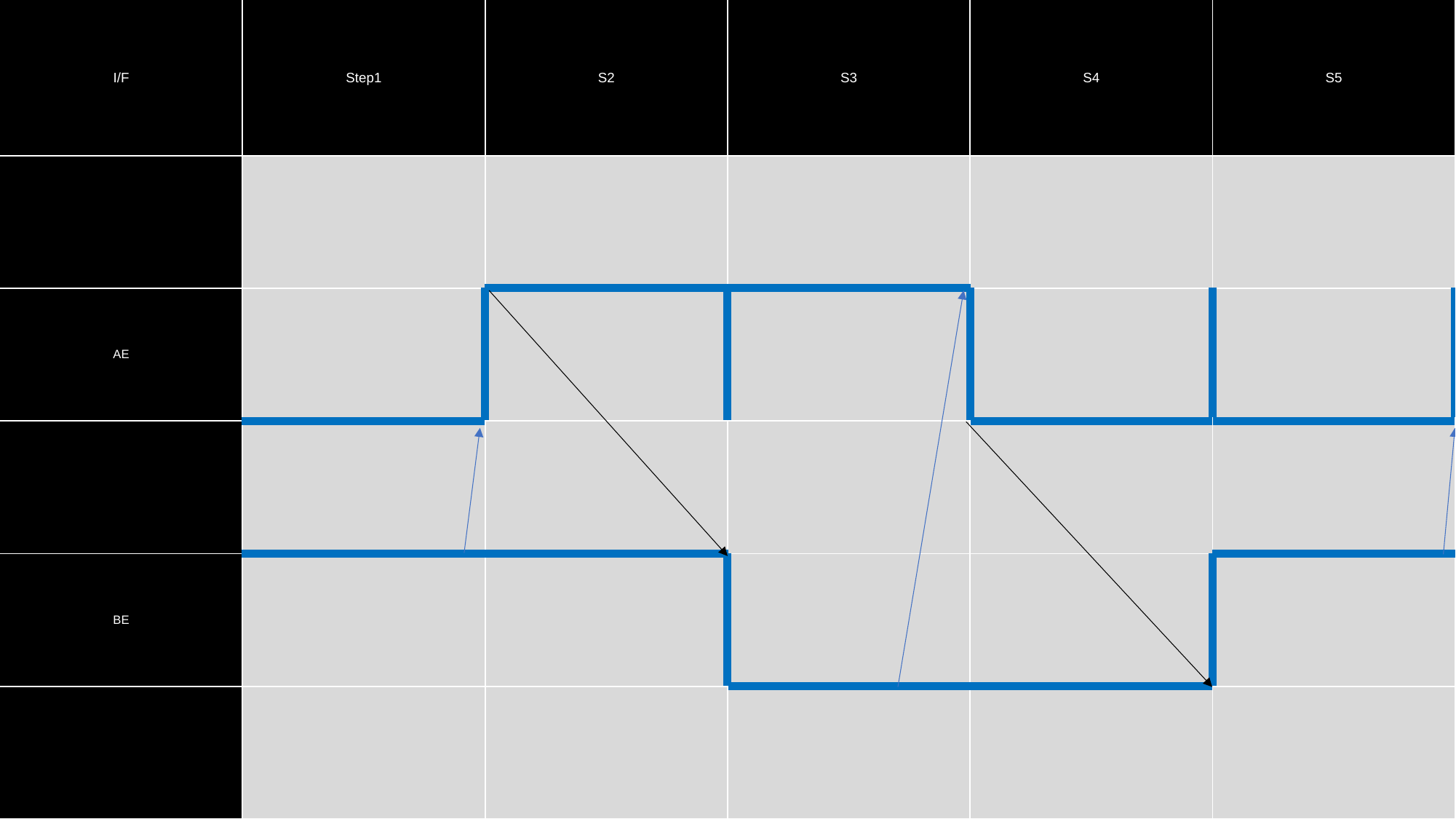

| I/F | Step1 | S2 | S3 | S4 | S5 |
| --- | --- | --- | --- | --- | --- |
|  |  |  |  |  |  |
| AE |  |  |  |  |  |
|  |  |  |  |  |  |
| BE |  |  |  |  |  |
|  |  |  |  |  |  |
# A B 핸드셰이킹